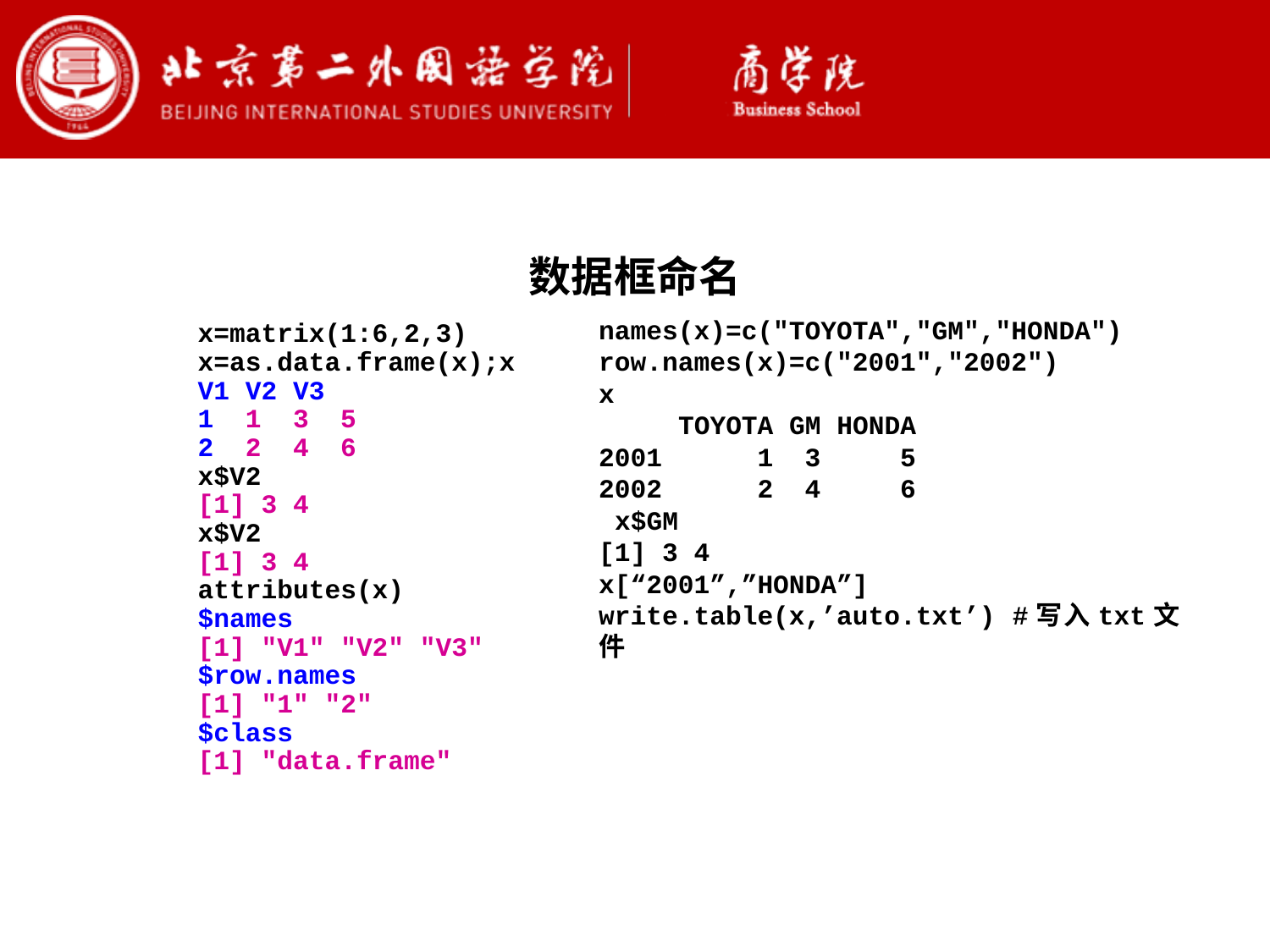

数据框命名
names(x)=c("TOYOTA","GM","HONDA")
row.names(x)=c("2001","2002")
x
     TOYOTA GM HONDA
2001      1  3     5
2002      2  4     6
 x$GM
[1] 3 4
x[“2001”,”HONDA”]
write.table(x,’auto.txt’) #写入txt文件

x=matrix(1:6,2,3)
x=as.data.frame(x);x
V1 V2 V3
1  1  3  5
2  2  4  6
x$V2
[1] 3 4
x$V2
[1] 3 4
attributes(x)
$names
[1] "V1" "V2" "V3"
$row.names
[1] "1" "2"
$class
[1] "data.frame"